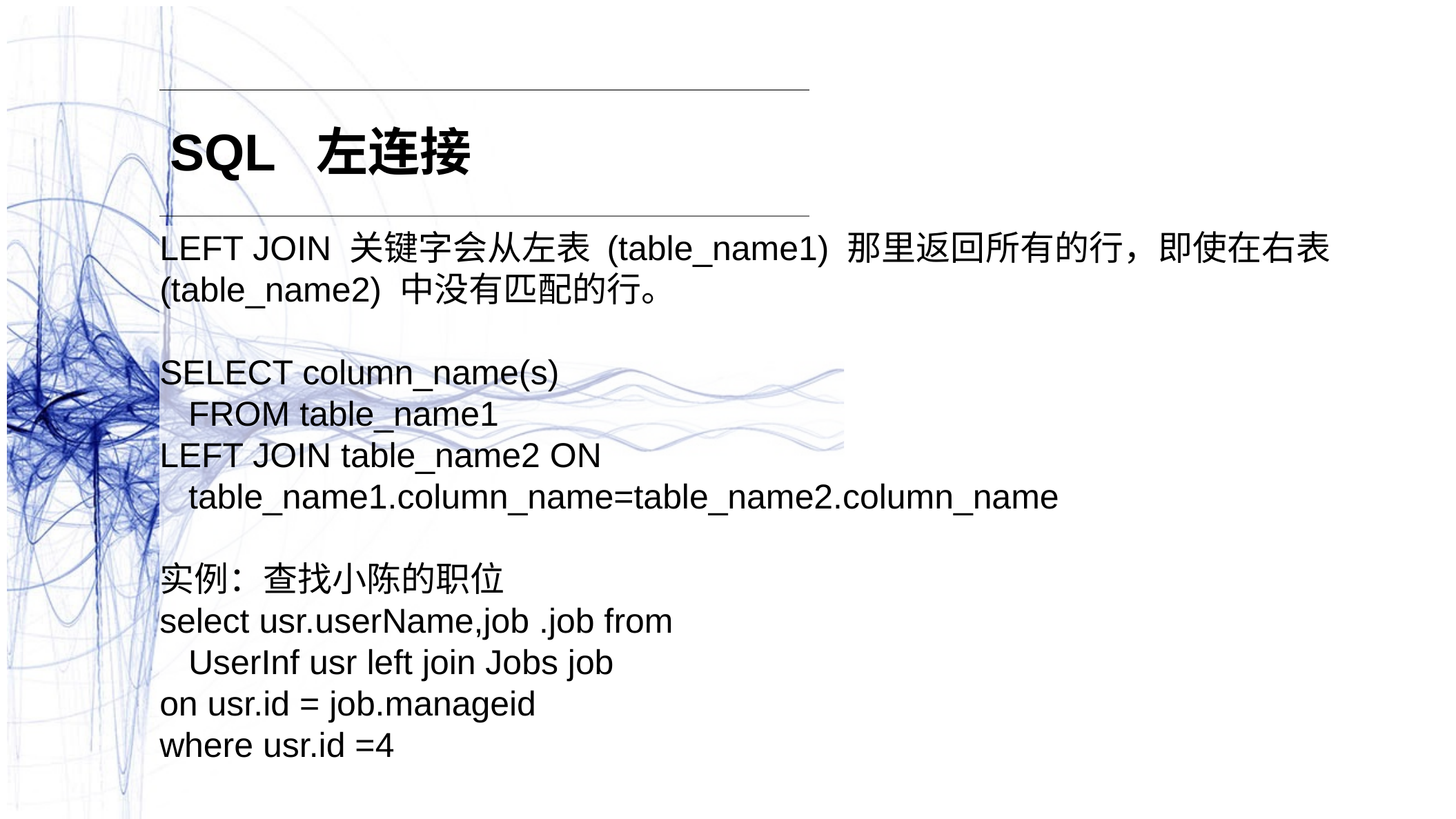

SQL  左连接

LEFT JOIN 关键字会从左表 (table_name1) 那里返回所有的行，即使在右表 (table_name2) 中没有匹配的行。

SELECT column_name(s)
   FROM table_name1
LEFT JOIN table_name2 ON
   table_name1.column_name=table_name2.column_name

实例：查找小陈的职位
select usr.userName,job .job from
   UserInf usr left join Jobs job
on usr.id = job.manageid
where usr.id =4